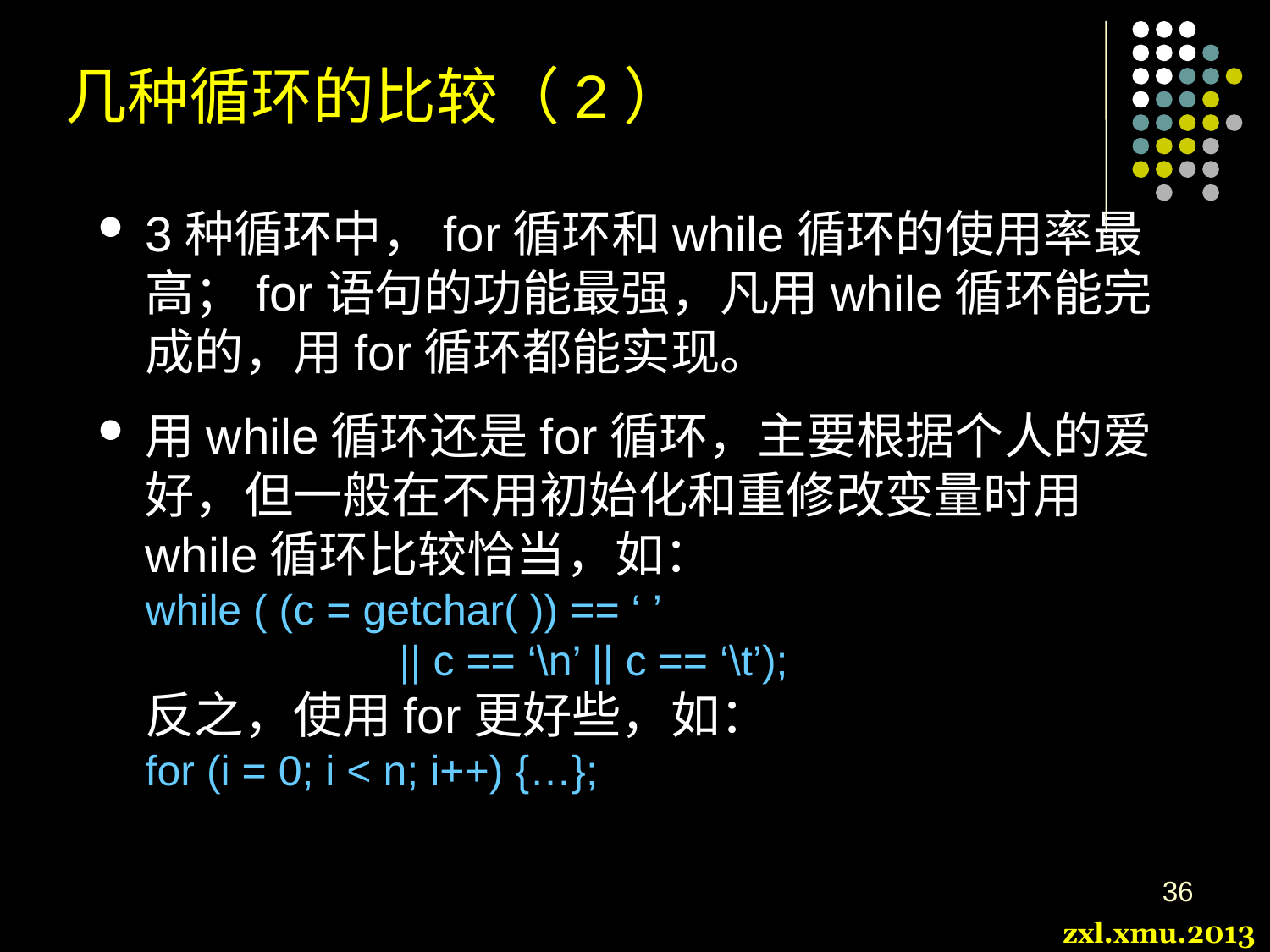

# 几种循环的比较（2）
3种循环中，for循环和while循环的使用率最高；for语句的功能最强，凡用while循环能完成的，用for循环都能实现。
用while循环还是for循环，主要根据个人的爱好，但一般在不用初始化和重修改变量时用while循环比较恰当，如：
while ( (c = getchar( )) == ‘ ’
		|| c == ‘\n’ || c == ‘\t’);
反之，使用for更好些，如：
for (i = 0; i < n; i++) {…};
36